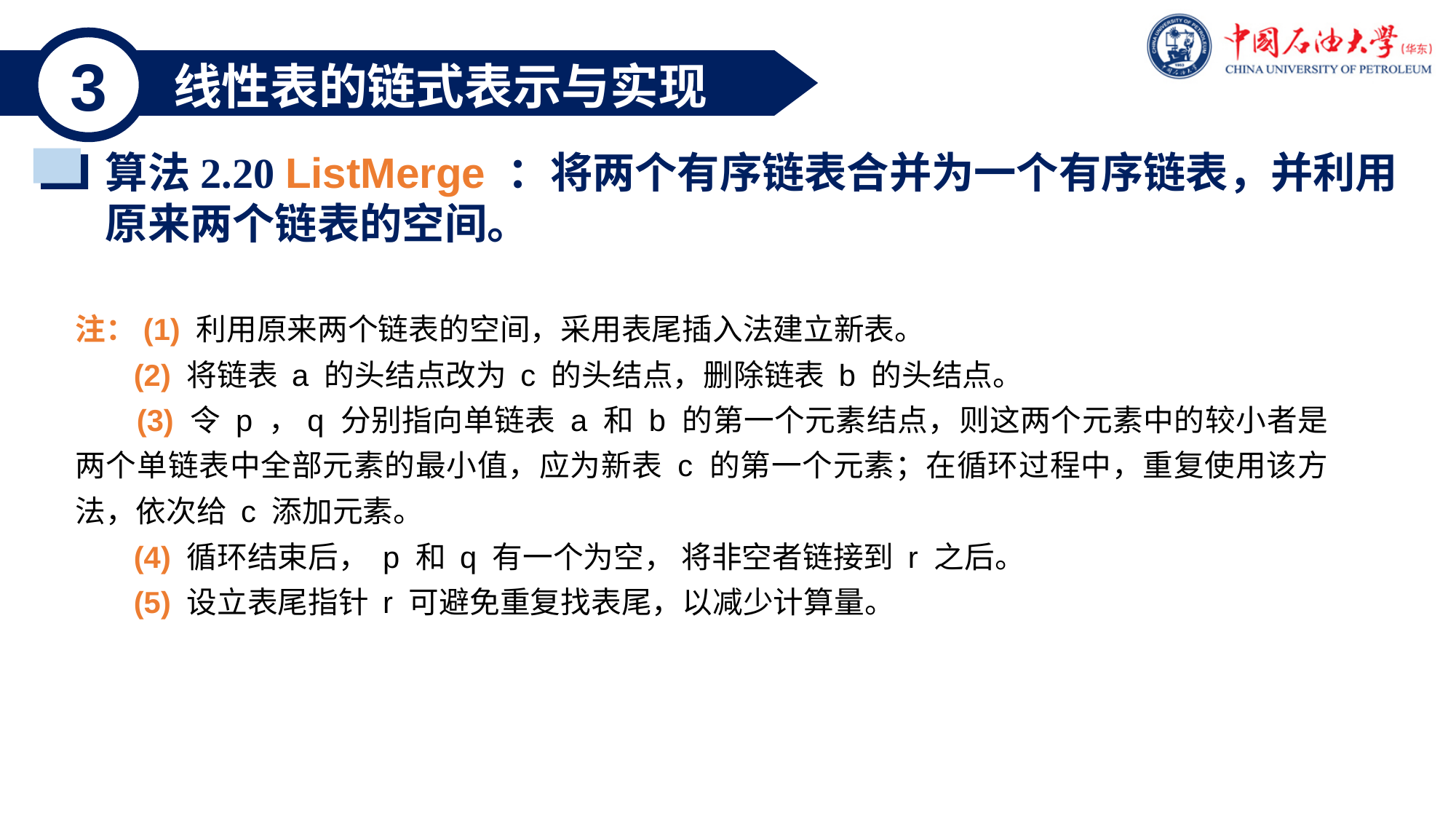

3
线性表的链式表示与实现
算法2.20 ListMerge ：将两个有序链表合并为一个有序链表，并利用
原来两个链表的空间。

注：(1) 利用原来两个链表的空间，采用表尾插入法建立新表。
       (2) 将链表 a 的头结点改为 c 的头结点，删除链表 b 的头结点。
       (3) 令 p ，q 分别指向单链表 a 和 b 的第一个元素结点，则这两个元素中的较小者是两个单链表中全部元素的最小值，应为新表 c 的第一个元素；在循环过程中，重复使用该方法，依次给 c 添加元素。
       (4) 循环结束后， p 和 q 有一个为空， 将非空者链接到 r 之后。
       (5) 设立表尾指针 r 可避免重复找表尾，以减少计算量。